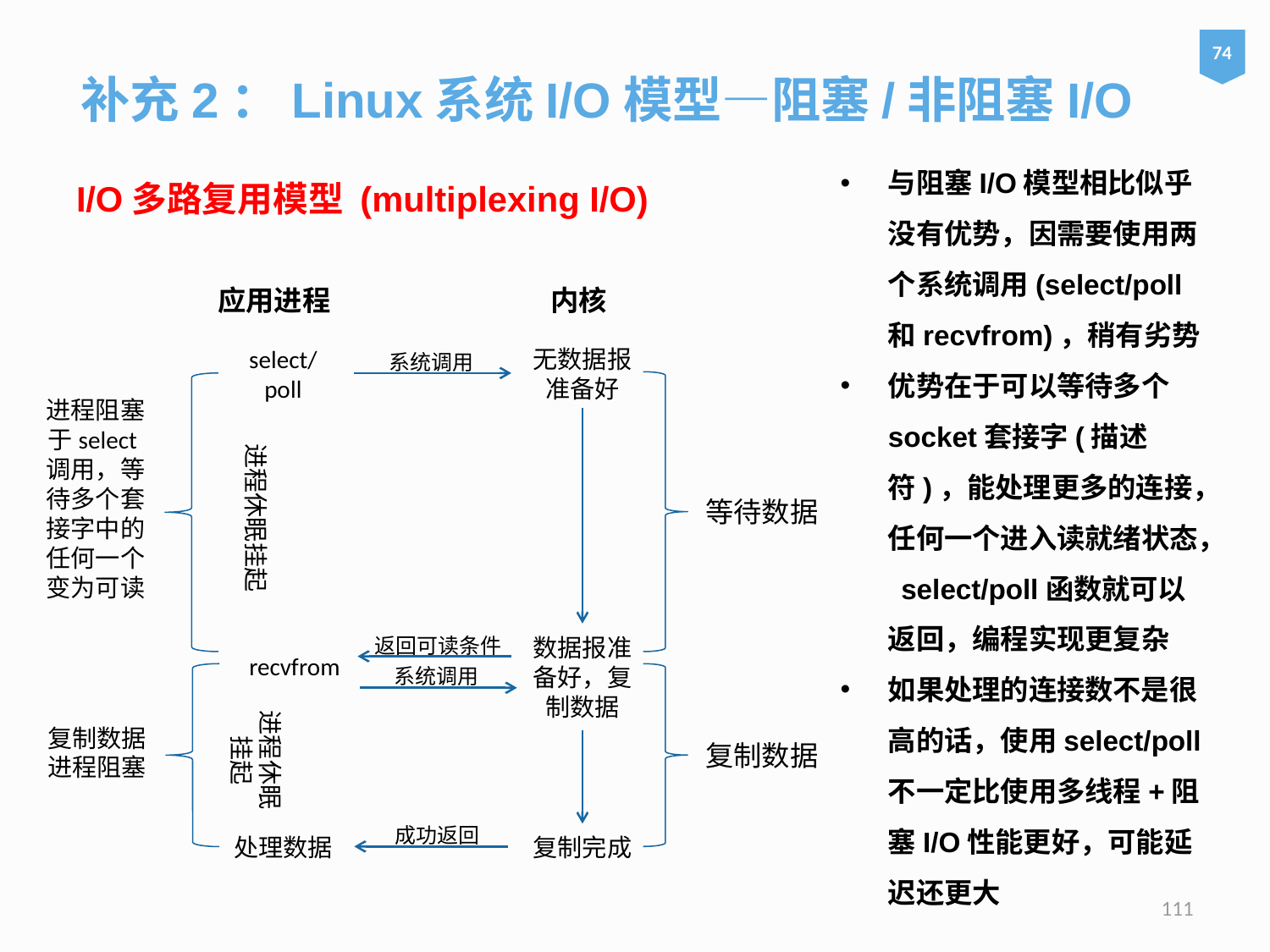

补充2：Linux系统I/O模型—阻塞/非阻塞I/O
74
与阻塞I/O模型相比似乎没有优势，因需要使用两个系统调用(select/poll和recvfrom)，稍有劣势
优势在于可以等待多个socket套接字(描述符)，能处理更多的连接，任何一个进入读就绪状态， select/poll函数就可以返回，编程实现更复杂
如果处理的连接数不是很高的话，使用select/poll不一定比使用多线程+阻塞I/O性能更好，可能延迟还更大
I/O多路复用模型 (multiplexing I/O)
应用进程
内核
select/
poll
无数据报准备好
系统调用

进程阻塞于select调用，等待多个套接字中的任何一个变为可读
进程休眠挂起
等待数据
数据报准备好，复制数据
返回可读条件
recvfrom
系统调用

进程休眠挂起
复制数据
进程阻塞
复制数据
成功返回
复制完成
处理数据
111